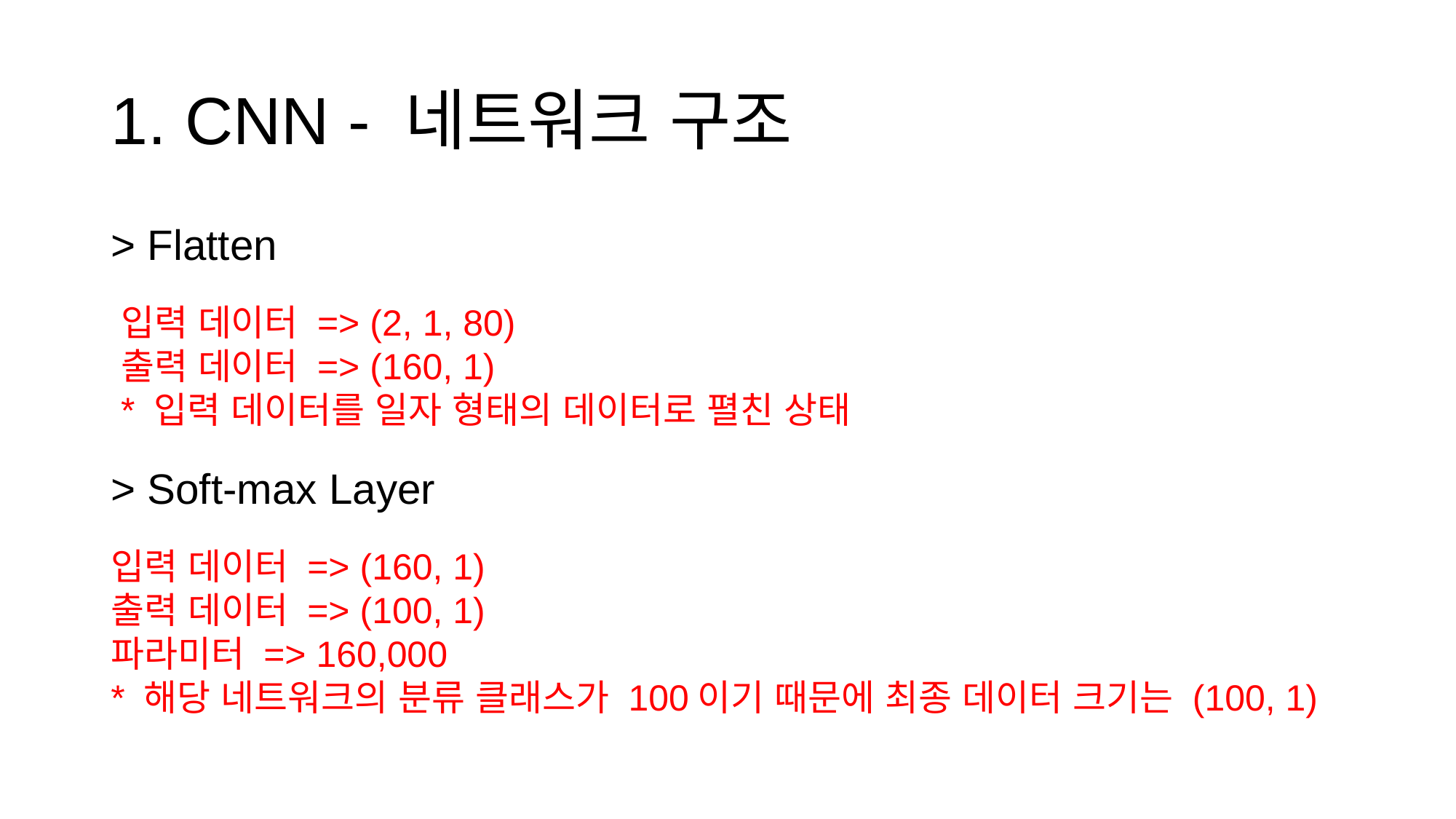

# 1. CNN - 네트워크 구조
> Flatten

> Soft-max Layer
입력 데이터 => (2, 1, 80)
출력 데이터 => (160, 1)
* 입력 데이터를 일자 형태의 데이터로 펼친 상태
입력 데이터 => (160, 1)
출력 데이터 => (100, 1)
파라미터 => 160,000
* 해당 네트워크의 분류 클래스가 100이기 때문에 최종 데이터 크기는 (100, 1)